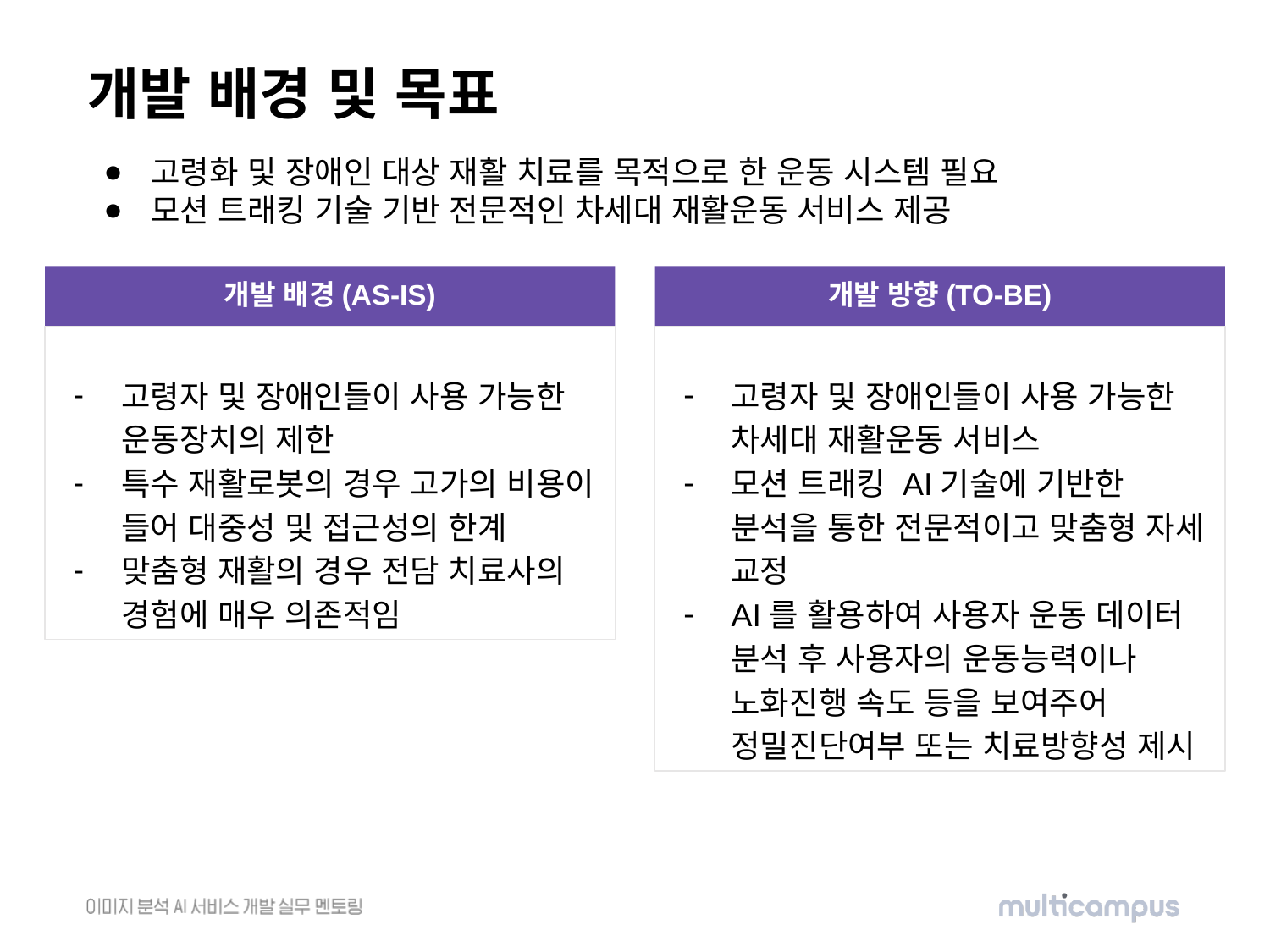

# 개발 배경 및 목표
고령화 및 장애인 대상 재활 치료를 목적으로 한 운동 시스템 필요
모션 트래킹 기술 기반 전문적인 차세대 재활운동 서비스 제공
개발 배경(AS-IS)
개발 방향(TO-BE)

고령자 및 장애인들이 사용 가능한 운동장치의 제한
특수 재활로봇의 경우 고가의 비용이 들어 대중성 및 접근성의 한계
맞춤형 재활의 경우 전담 치료사의 경험에 매우 의존적임

고령자 및 장애인들이 사용 가능한 차세대 재활운동 서비스
모션 트래킹 AI기술에 기반한 분석을 통한 전문적이고 맞춤형 자세 교정
AI를 활용하여 사용자 운동 데이터 분석 후 사용자의 운동능력이나 노화진행 속도 등을 보여주어 정밀진단여부 또는 치료방향성 제시